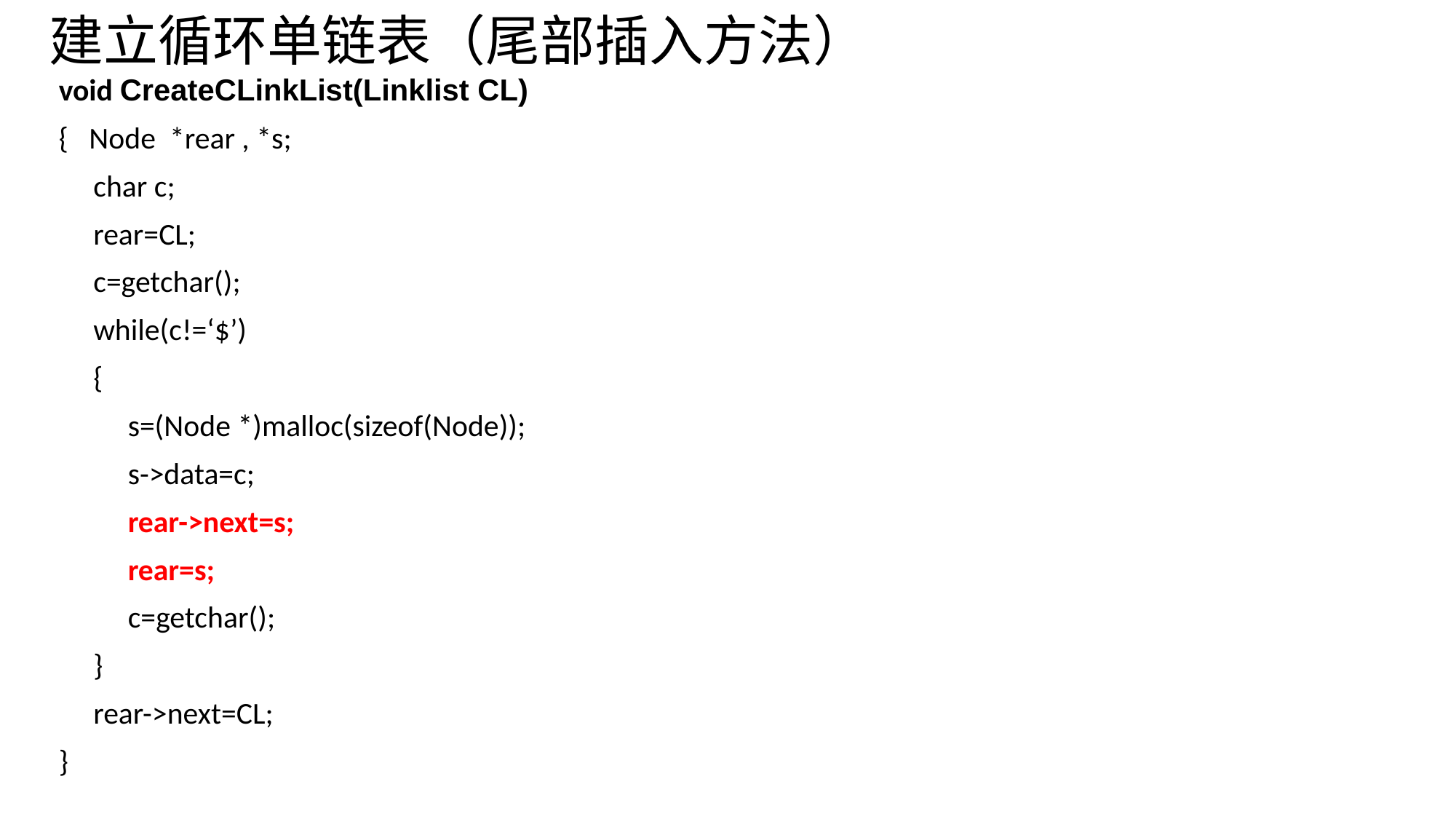

# 建立循环单链表（尾部插入方法）
void CreateCLinkList(Linklist CL)
{   Node  *rear , *s;
     char c;
     rear=CL;
     c=getchar();
     while(c!=‘$’)
     {
          s=(Node *)malloc(sizeof(Node));
          s->data=c;
          rear->next=s;
          rear=s;
          c=getchar();
     }
     rear->next=CL;
}